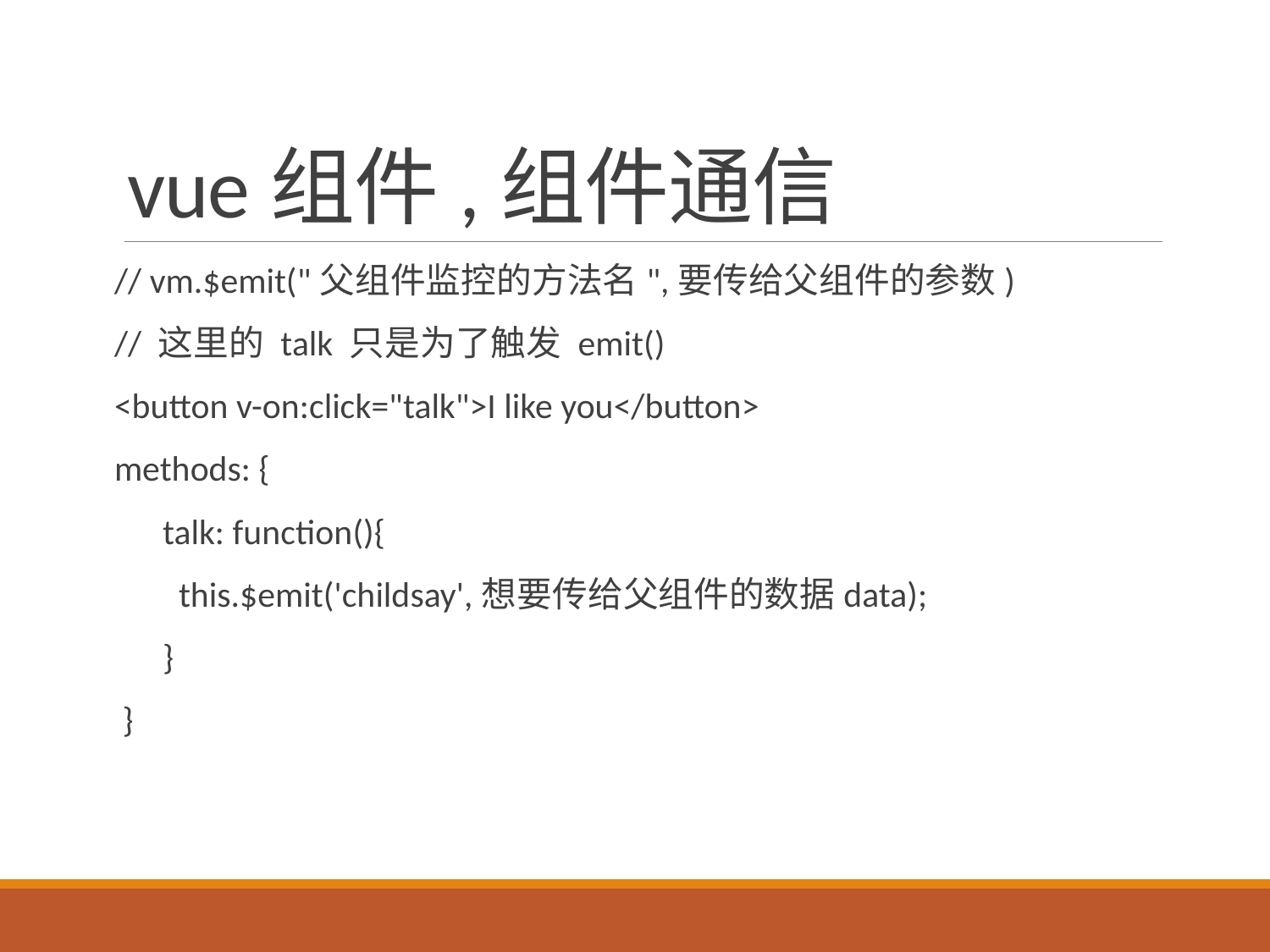

# vue组件,组件通信
// vm.$emit("父组件监控的方法名",要传给父组件的参数)
// 这里的 talk 只是为了触发 emit()
<button v-on:click="talk">I like you</button>
methods: {
      talk: function(){
        this.$emit('childsay',想要传给父组件的数据data);
      }
 }